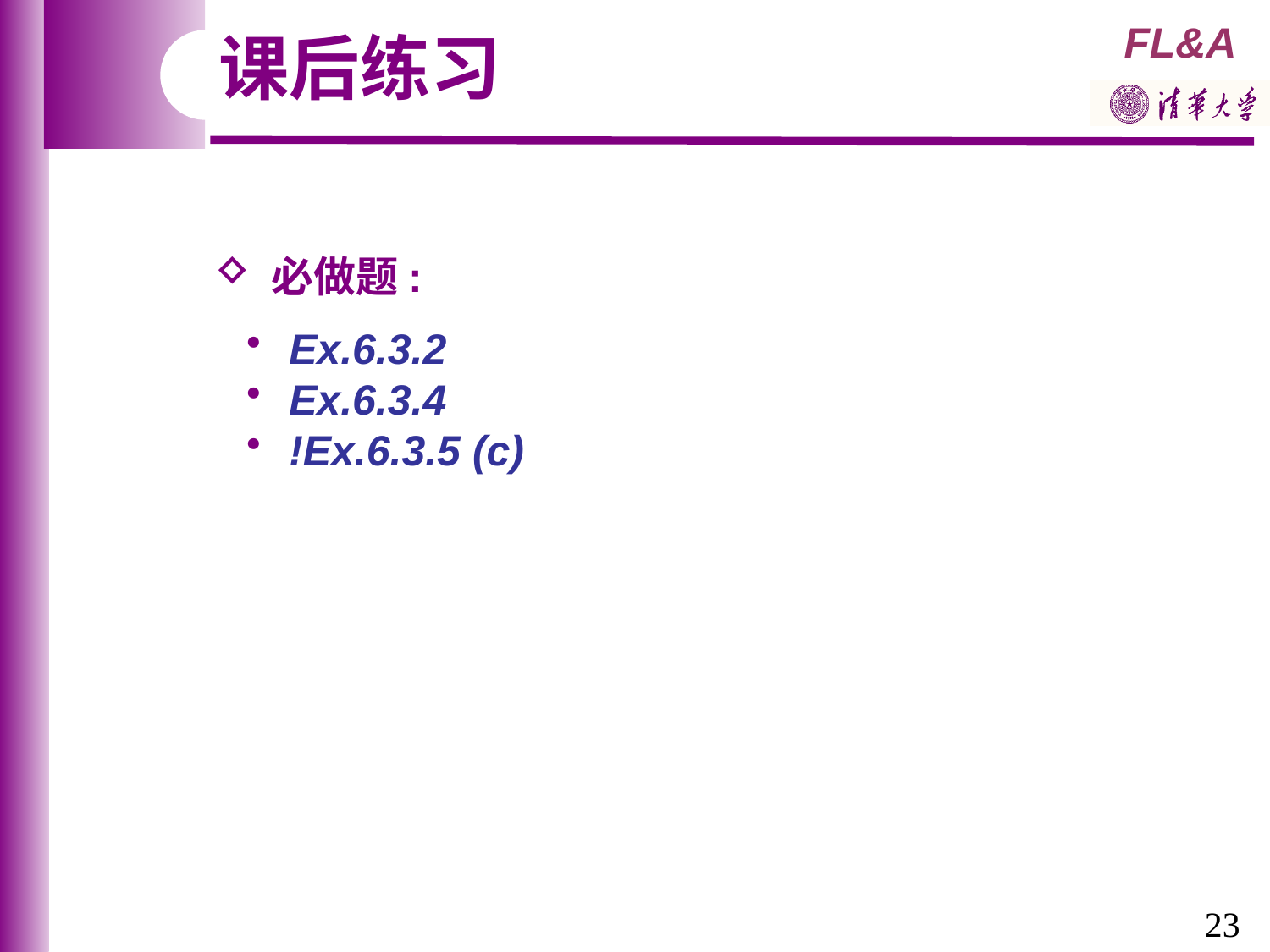

课后练习

 必做题:

 Ex.6.3.2
 Ex.6.3.4
 !Ex.6.3.5 (c)

23